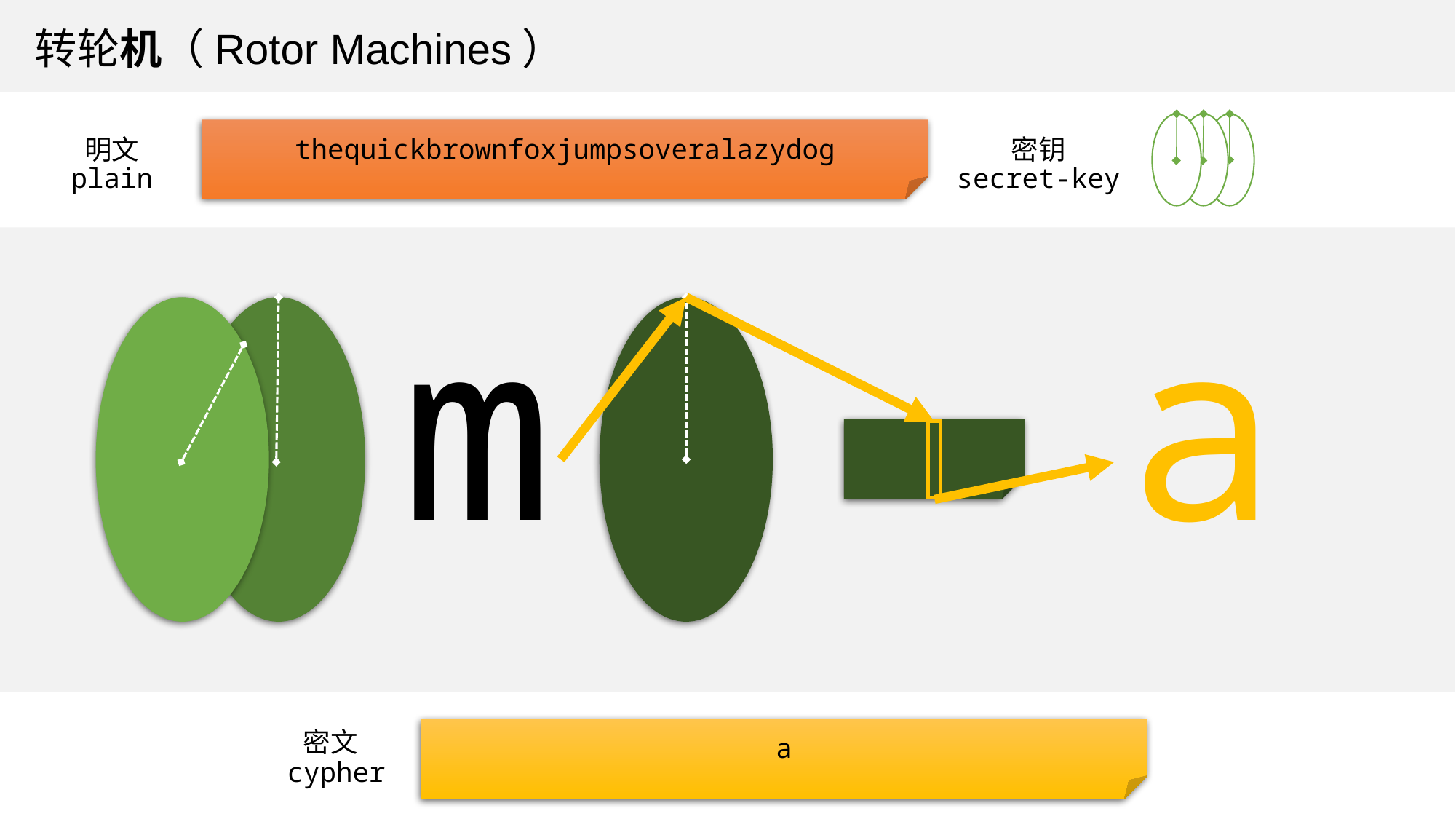

转轮机（Rotor Machines）

thequickbrownfoxjumpsoveralazydog
明文
密钥
secret-key
plain

m
a
thequickbrownfoxjumpsoveralazydog

a
密文
cypher